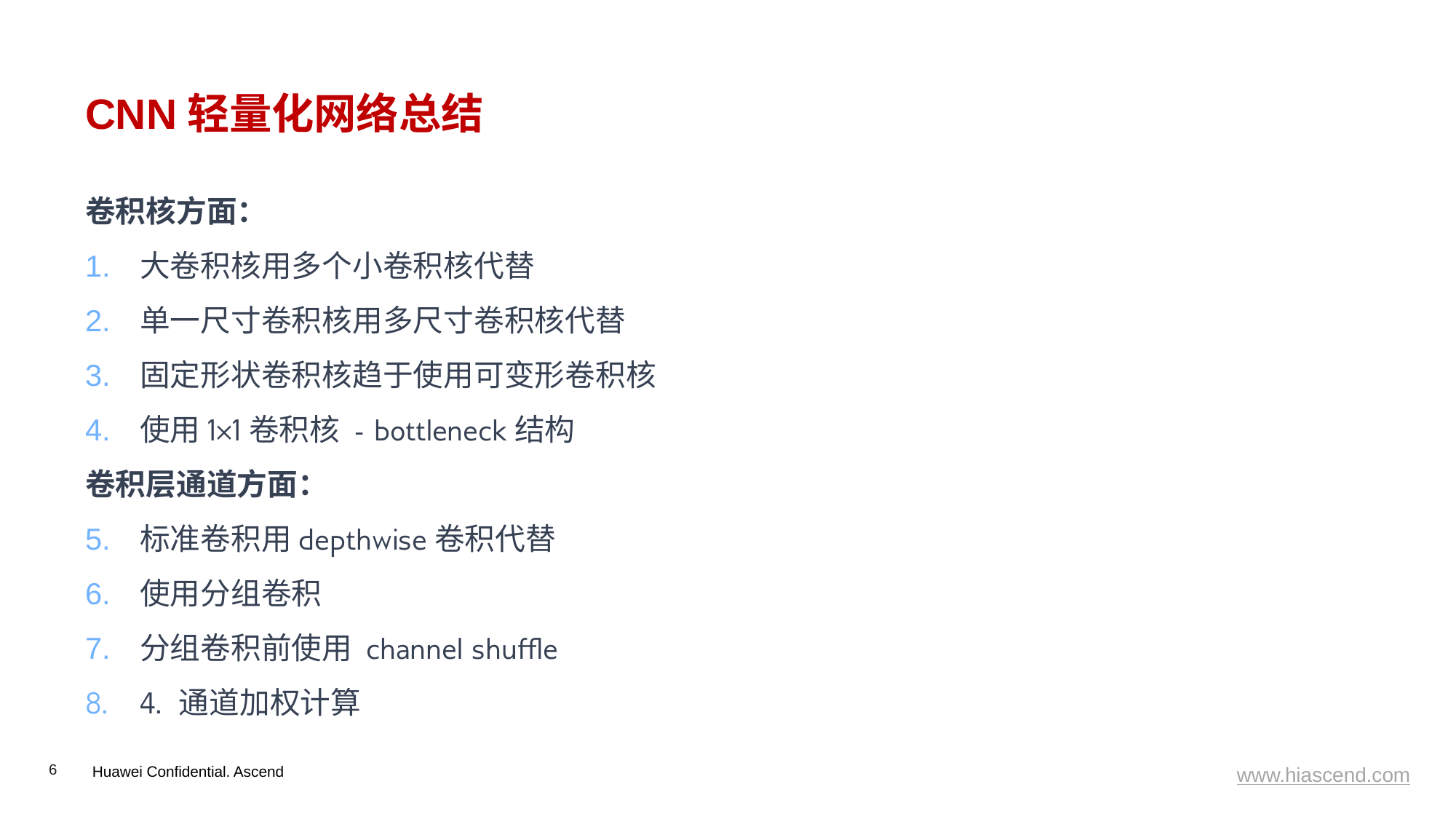

# CNN轻量化网络总结
卷积核方面：
大卷积核用多个小卷积核代替
单一尺寸卷积核用多尺寸卷积核代替
固定形状卷积核趋于使用可变形卷积核
使用1×1卷积核 - bottleneck结构
卷积层通道方面：
标准卷积用depthwise卷积代替
使用分组卷积
分组卷积前使用 channel shuffle
4. 通道加权计算